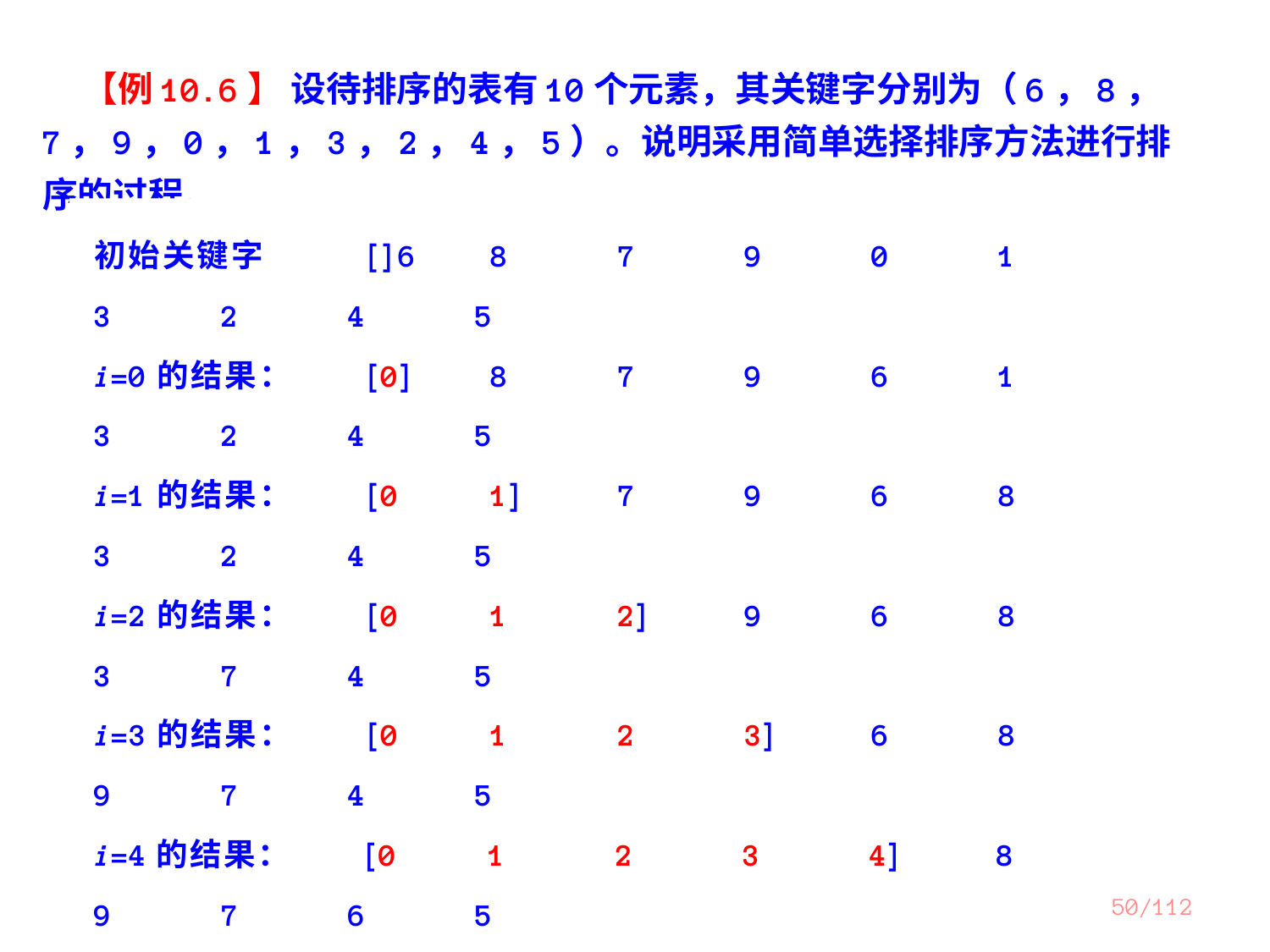

【例10.6】 设待排序的表有10个元素，其关键字分别为（6，8，7，9，0，1，3，2，4，5）。说明采用简单选择排序方法进行排序的过程。
初始关键字	[]6	8	7	9	0	1	3	2	4	5
i=0的结果：	[0]	8	7	9	6	1	3	2	4	5
i=1的结果：	[0	1]	7	9	6	8	3	2	4	5
i=2的结果：	[0	1	2]	9	6	8	3	7	4	5
i=3的结果：	[0	1	2	3]	6	8	9	7	4	5
i=4的结果：	[0	1	2	3	4]	8 	9	7	6	5
i=5的结果：	[0	1	2	3	4	5]	9	7	6	8
i=6的结果：	[0	1	2	3	4	5	6]	7	9	8
i=7的结果：	[0	1	2	3	4	5	6	7]	9	8
i=8的结果：	[0	1	2	3	4	5	6	7	8]	9

50/112